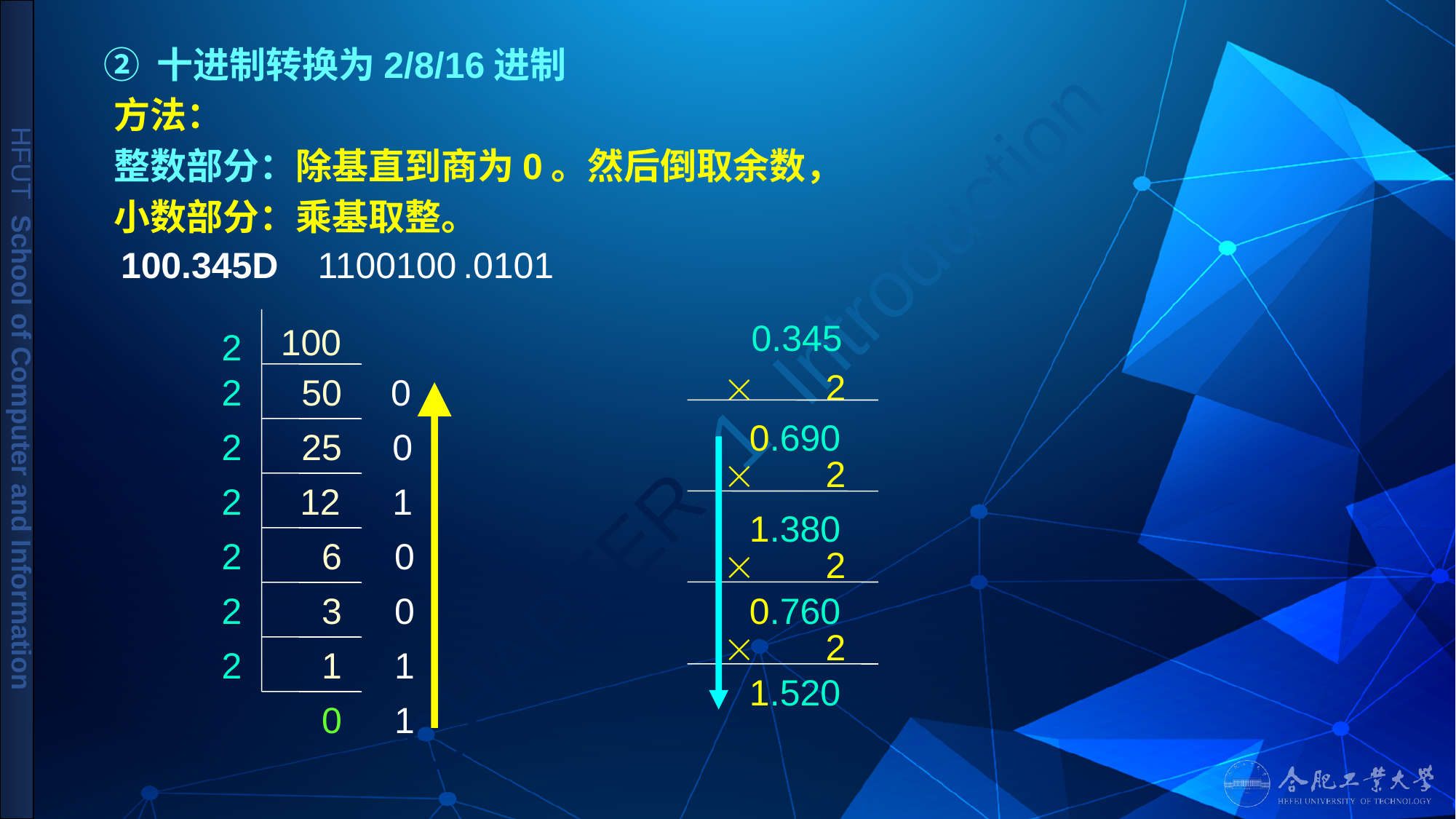

# ② 十进制转换为2/8/16进制
方法：
整数部分：除基直到商为0。然后倒取余数，
小数部分：乘基取整。
100.345D
1100100
.0101
0.345

100
2
×       2
2

50
0

0.690
2

25
0

×       2
2

12
1

1.380
2

6
0
×       2

0.760
2

3
0
×       2
2

1
1

1.520

0
1